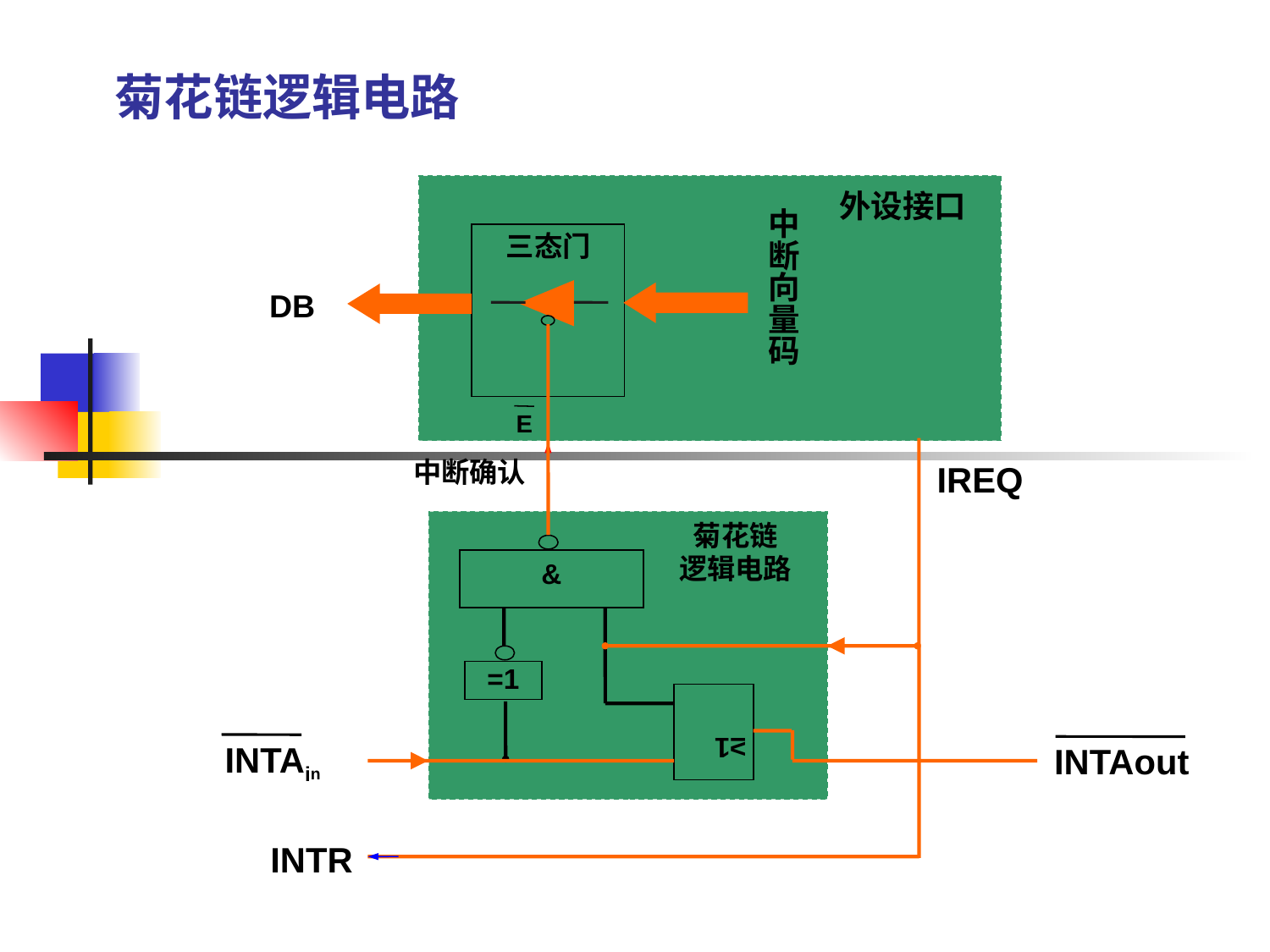

菊花链逻辑电路

外设接口
中
断
向
量
码

三态门

DB

E

IREQ
中断确认

菊花链
逻辑电路

&

=1

 ≥1

INTAin
INTAout

INTR